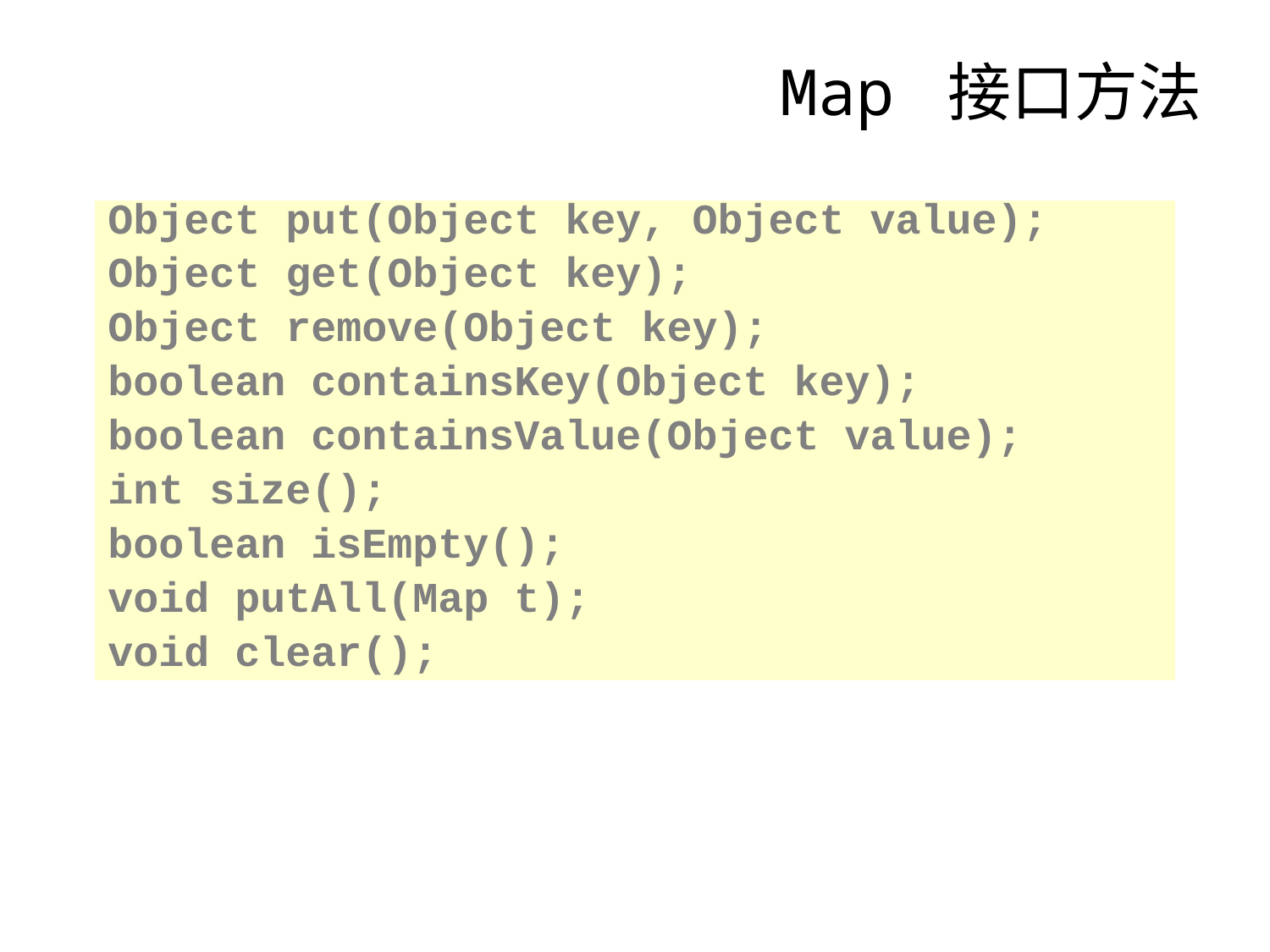

# Map 接口方法
Object put(Object key, Object value);
Object get(Object key);
Object remove(Object key);
boolean containsKey(Object key);
boolean containsValue(Object value);
int size();
boolean isEmpty();
void putAll(Map t);
void clear();